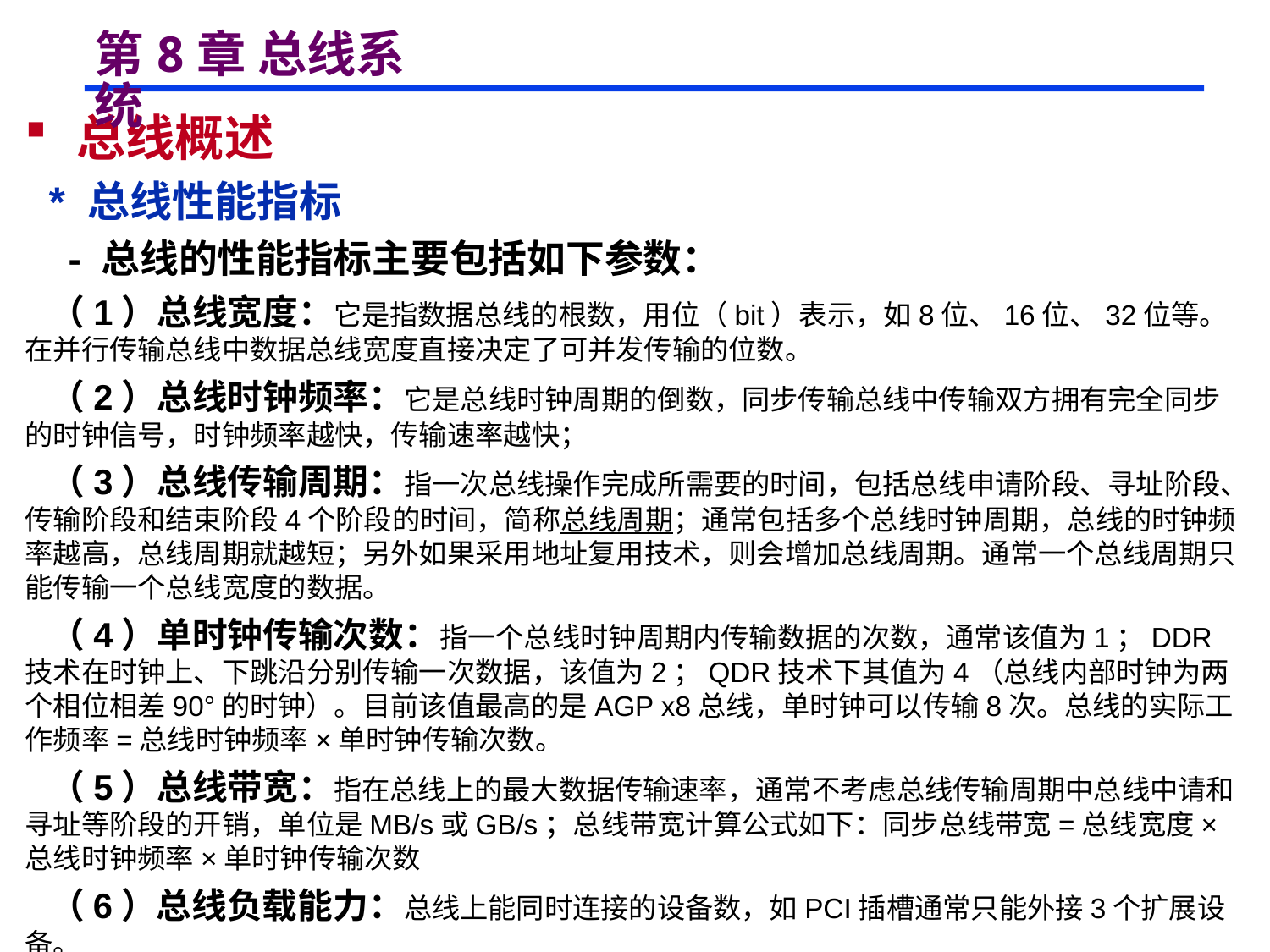

# 第8章 总线系统
 总线概述
  * 总线性能指标
    - 总线的性能指标主要包括如下参数：
  （1）总线宽度：它是指数据总线的根数，用位（bit）表示，如8位、16位、32位等。在并行传输总线中数据总线宽度直接决定了可并发传输的位数。
  （2）总线时钟频率：它是总线时钟周期的倒数，同步传输总线中传输双方拥有完全同步的时钟信号，时钟频率越快，传输速率越快；
  （3）总线传输周期：指一次总线操作完成所需要的时间，包括总线申请阶段、寻址阶段、传输阶段和结束阶段4个阶段的时间，简称总线周期；通常包括多个总线时钟周期，总线的时钟频率越高，总线周期就越短；另外如果采用地址复用技术，则会增加总线周期。通常一个总线周期只能传输一个总线宽度的数据。
  （4）单时钟传输次数：指一个总线时钟周期内传输数据的次数，通常该值为1；DDR技术在时钟上、下跳沿分别传输一次数据，该值为2；QDR技术下其值为4（总线内部时钟为两个相位相差90°的时钟）。目前该值最高的是AGP x8总线，单时钟可以传输8次。总线的实际工作频率=总线时钟频率×单时钟传输次数。
  （5）总线带宽：指在总线上的最大数据传输速率，通常不考虑总线传输周期中总线中请和寻址等阶段的开销，单位是MB/s或GB/s；总线带宽计算公式如下：同步总线带宽=总线宽度×总线时钟频率×单时钟传输次数
  （6）总线负载能力：总线上能同时连接的设备数，如PCI插槽通常只能外接3个扩展设备。